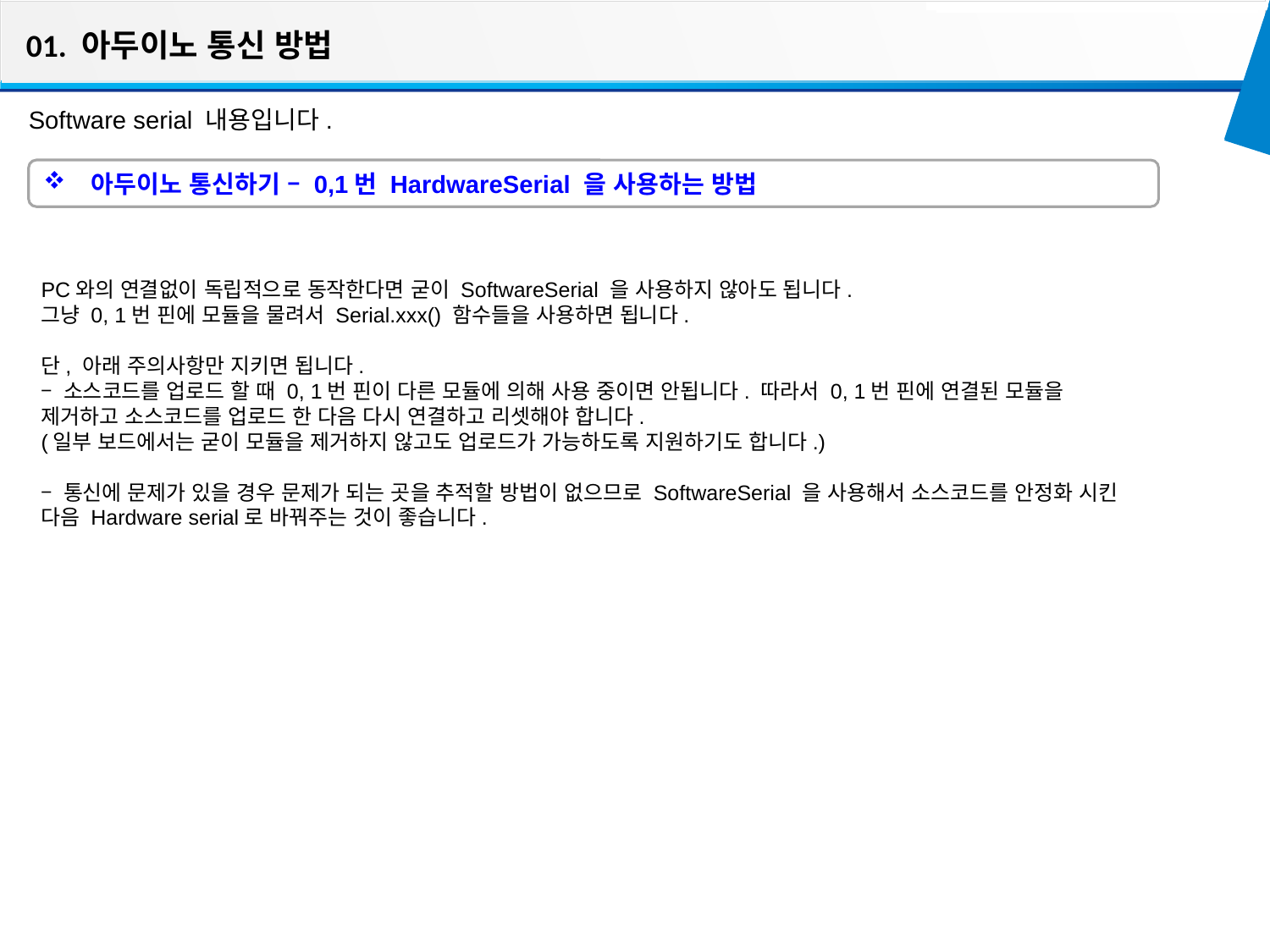

01. 아두이노 통신 방법

Software serial 내용입니다.
아두이노 통신하기 – 0,1번 HardwareSerial 을 사용하는 방법
PC와의 연결없이 독립적으로 동작한다면 굳이 SoftwareSerial 을 사용하지 않아도 됩니다.
그냥 0, 1번 핀에 모듈을 물려서 Serial.xxx() 함수들을 사용하면 됩니다.

단, 아래 주의사항만 지키면 됩니다.
– 소스코드를 업로드 할 때 0, 1번 핀이 다른 모듈에 의해 사용 중이면 안됩니다. 따라서 0, 1번 핀에 연결된 모듈을 제거하고 소스코드를 업로드 한 다음 다시 연결하고 리셋해야 합니다.
(일부 보드에서는 굳이 모듈을 제거하지 않고도 업로드가 가능하도록 지원하기도 합니다.)

– 통신에 문제가 있을 경우 문제가 되는 곳을 추적할 방법이 없으므로 SoftwareSerial 을 사용해서 소스코드를 안정화 시킨 다음 Hardware serial로 바꿔주는 것이 좋습니다.